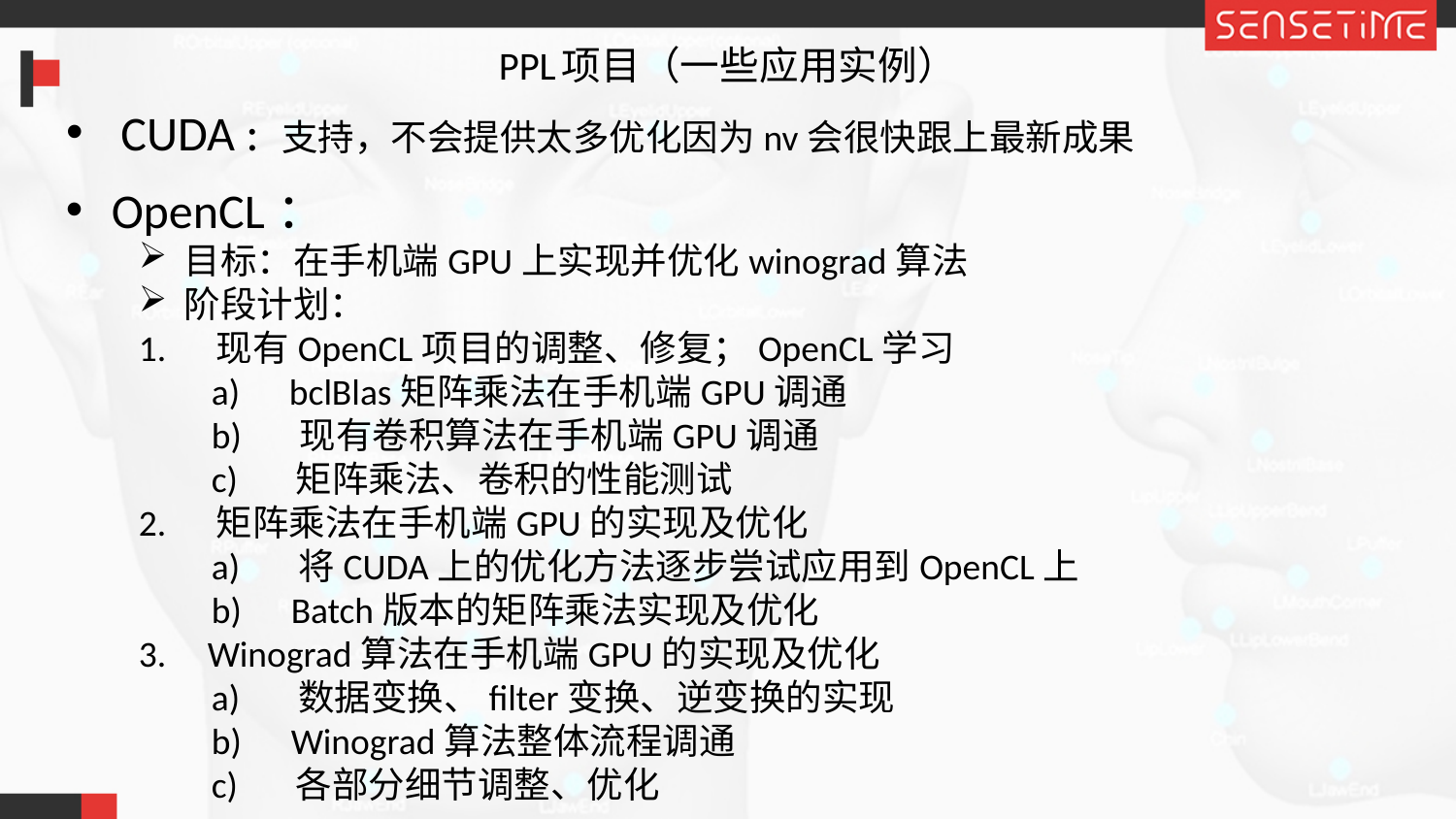

# PPL项目（一些应用实例）
CUDA : 支持，不会提供太多优化因为nv会很快跟上最新成果

OpenCL：
目标：在手机端GPU上实现并优化winograd算法
阶段计划：
1.     现有OpenCL项目的调整、修复；OpenCL学习
a)      bclBlas矩阵乘法在手机端GPU调通
b)      现有卷积算法在手机端GPU调通
c)      矩阵乘法、卷积的性能测试
2.     矩阵乘法在手机端GPU的实现及优化
a)      将CUDA上的优化方法逐步尝试应用到OpenCL上
b)      Batch版本的矩阵乘法实现及优化
3.     Winograd算法在手机端GPU的实现及优化
a)      数据变换、filter变换、逆变换的实现
b)      Winograd算法整体流程调通
c)      各部分细节调整、优化